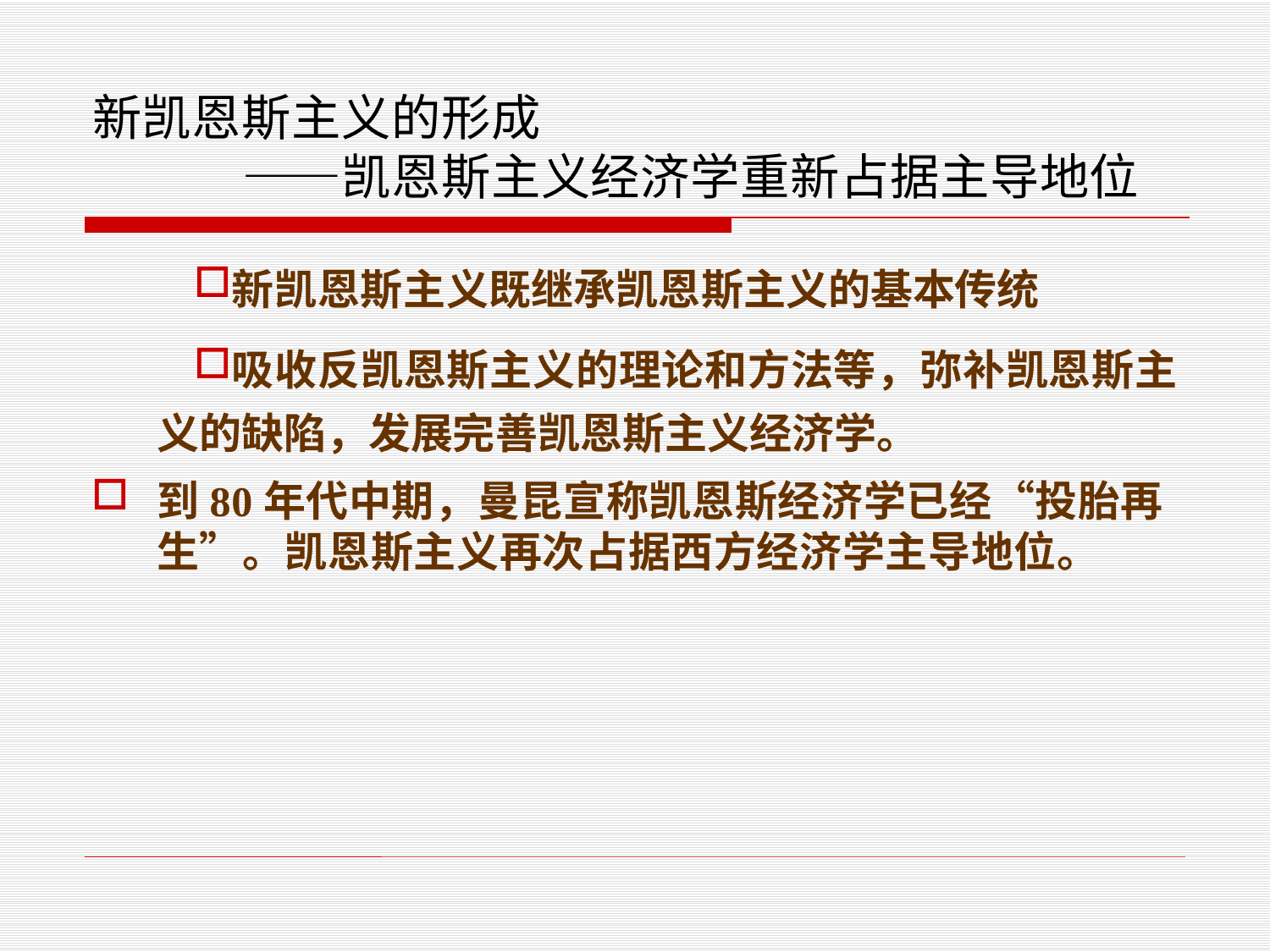

# 新凯恩斯主义的形成 ——凯恩斯主义经济学重新占据主导地位
新凯恩斯主义既继承凯恩斯主义的基本传统
吸收反凯恩斯主义的理论和方法等，弥补凯恩斯主义的缺陷，发展完善凯恩斯主义经济学。
到80年代中期，曼昆宣称凯恩斯经济学已经“投胎再生”。凯恩斯主义再次占据西方经济学主导地位。